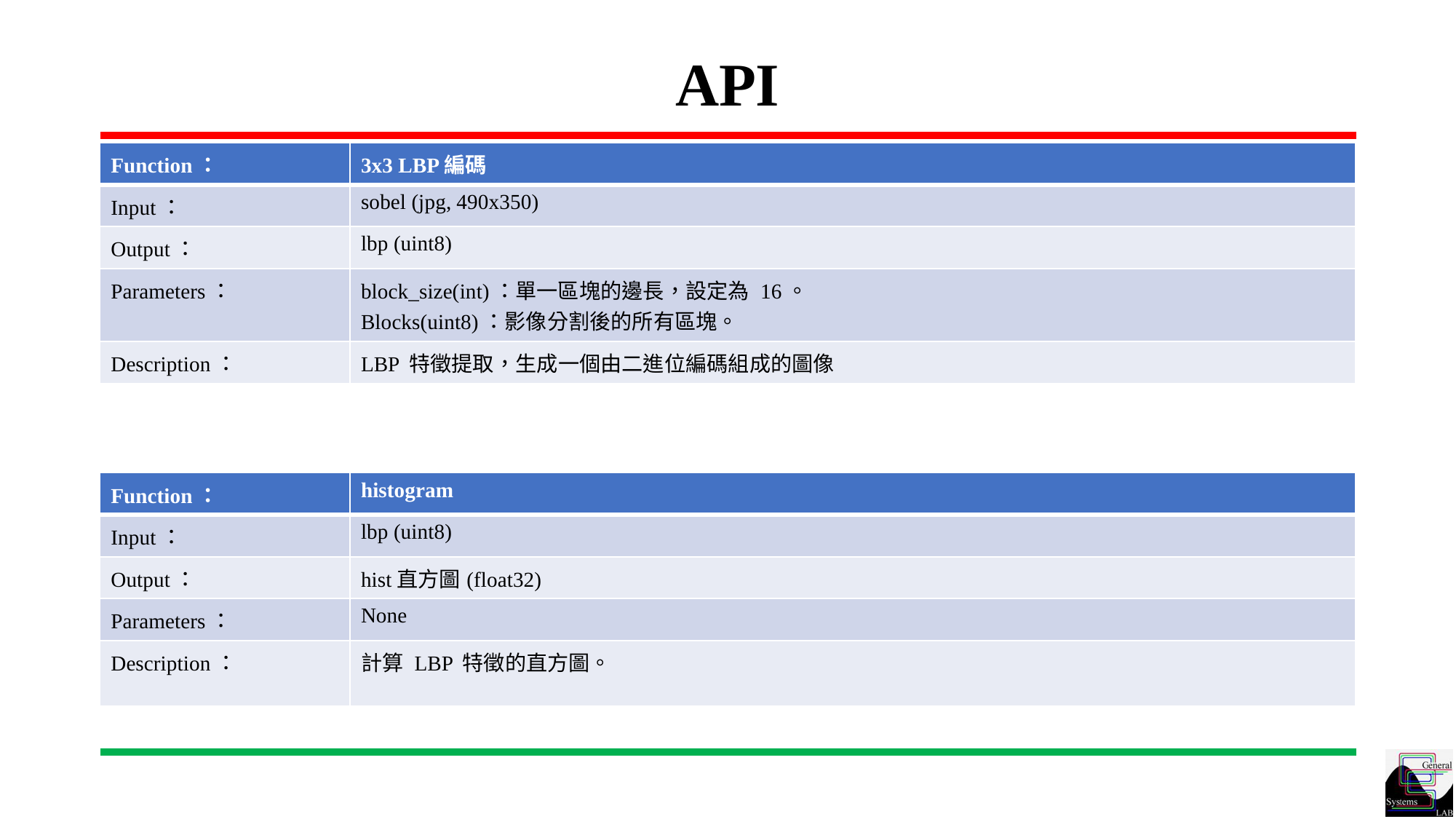

API

| Function： | 3x3 LBP編碼 |
| --- | --- |
| Input： | sobel (jpg, 490x350) |
| Output： | lbp (uint8) |
| Parameters： | block\_size(int)：單一區塊的邊長，設定為 16。 Blocks(uint8)：影像分割後的所有區塊。 |
| Description： | LBP 特徵提取，生成一個由二進位編碼組成的圖像 |
| Function： | histogram |
| --- | --- |
| Input： | lbp (uint8) |
| Output： | hist直方圖(float32) |
| Parameters： | None |
| Description： | 計算 LBP 特徵的直方圖。 |